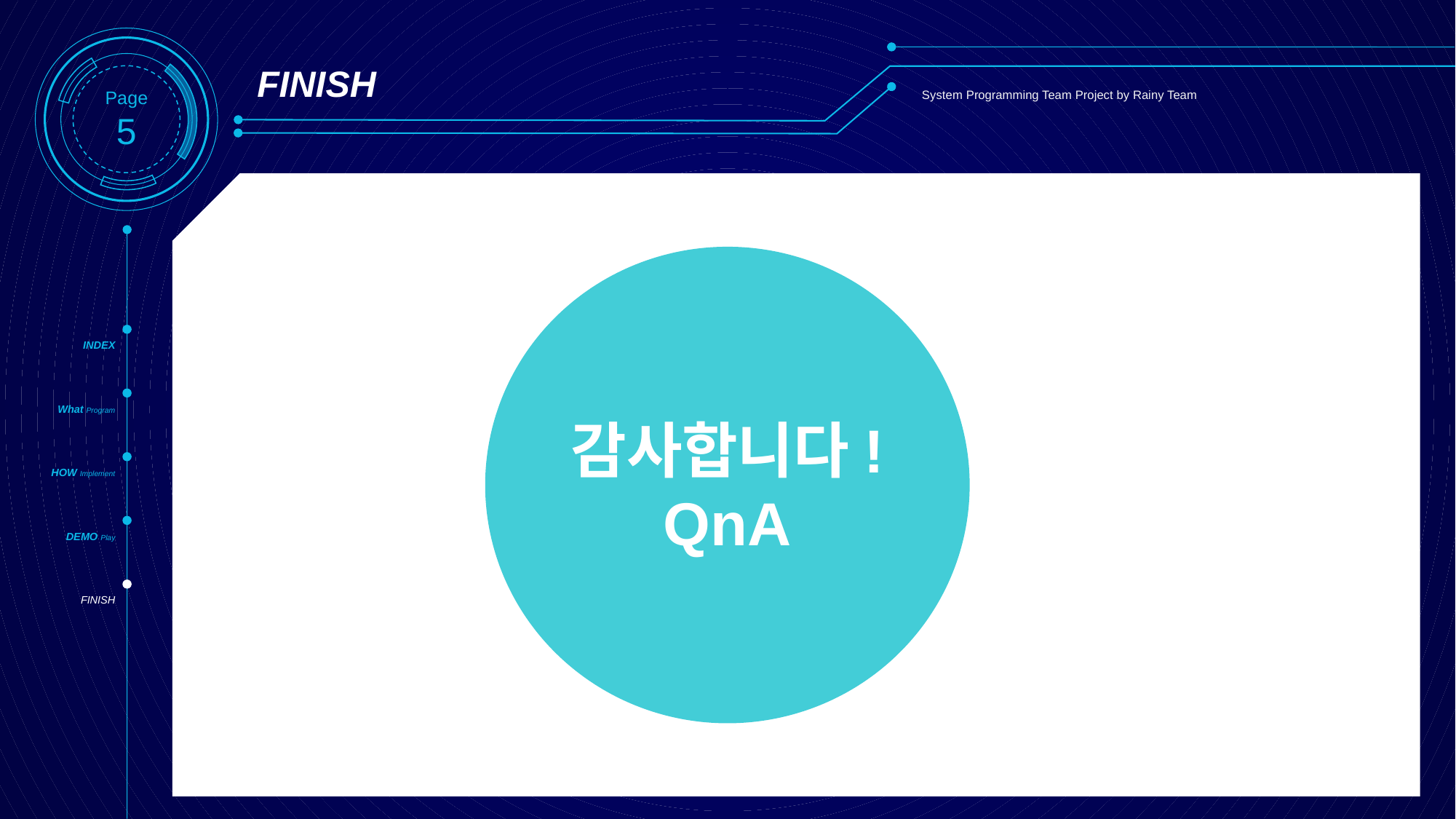

Page5
FINISH

System Programming Team Project by Rainy Team

감사합니다!
QnA
INDEX
What Program
HOW Implement
DEMO Play
FINISH